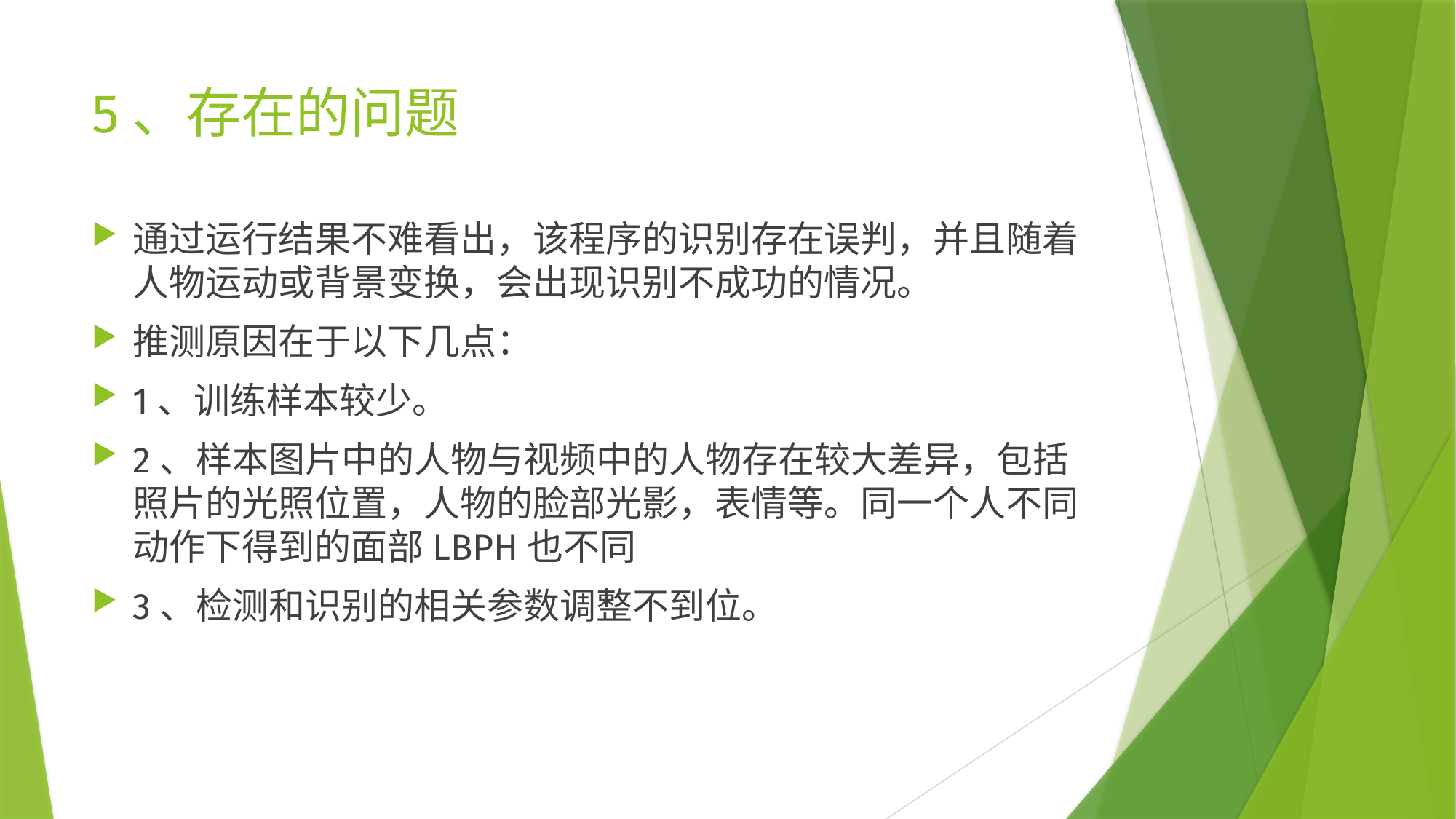

# 5、存在的问题
通过运行结果不难看出，该程序的识别存在误判，并且随着人物运动或背景变换，会出现识别不成功的情况。
推测原因在于以下几点：
1、训练样本较少。
2、样本图片中的人物与视频中的人物存在较大差异，包括照片的光照位置，人物的脸部光影，表情等。同一个人不同动作下得到的面部LBPH也不同
3、检测和识别的相关参数调整不到位。